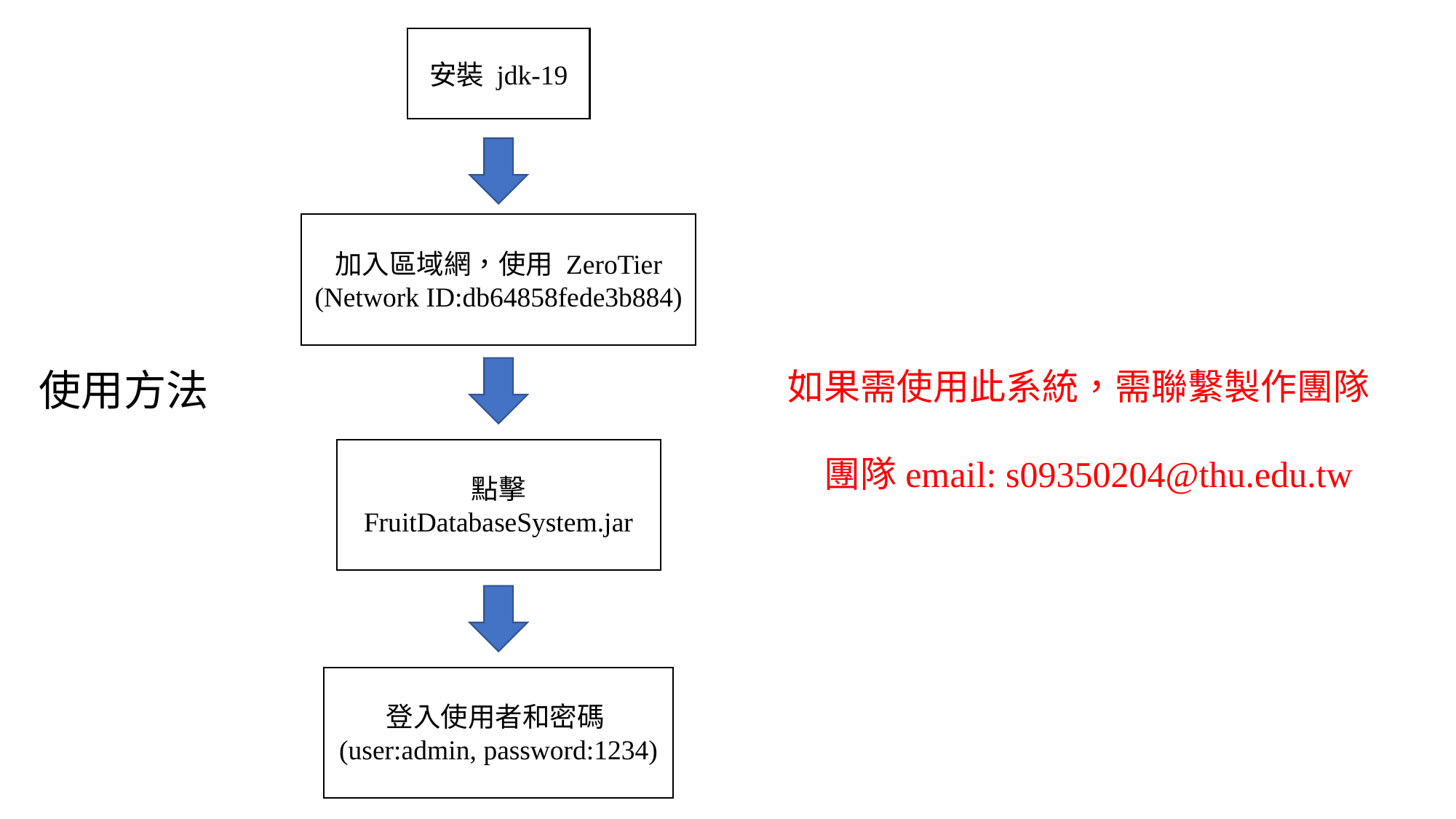

安裝 jdk-19

加入區域網，使用 ZeroTier
(Network ID:db64858fede3b884)
使用方法

如果需使用此系統，需聯繫製作團隊

團隊email: s09350204@thu.edu.tw
點擊 FruitDatabaseSystem.jar

登入使用者和密碼(user:admin, password:1234)